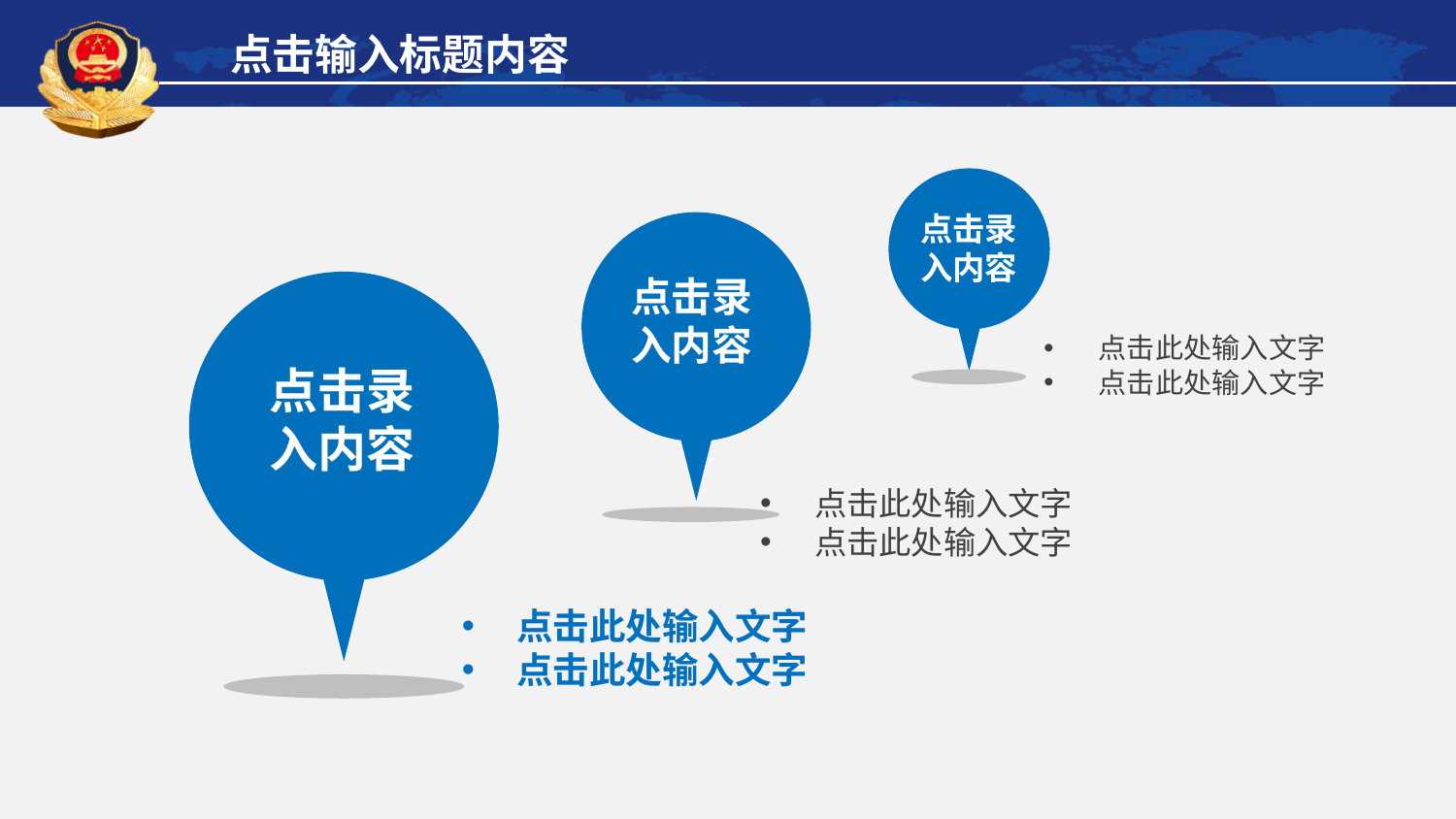

点击输入标题内容

点击录
入内容

点击录
入内容

点击录
入内容

点击此处输入文字
点击此处输入文字
点击此处输入文字
点击此处输入文字
点击此处输入文字
点击此处输入文字
延时符